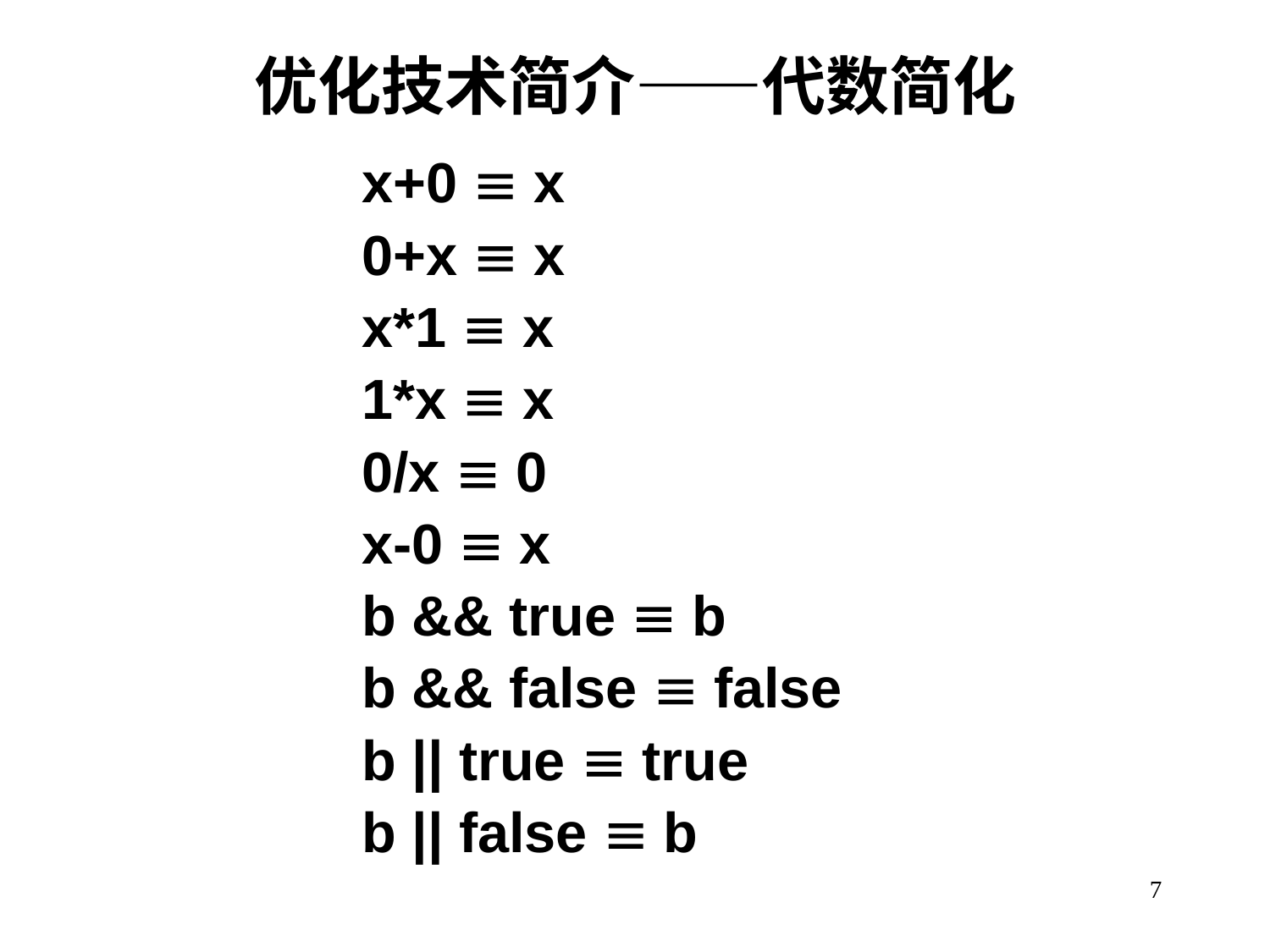

# 优化技术简介——代数简化
x+0 ≡ x
0+x ≡ x
x*1 ≡ x
1*x ≡ x
0/x ≡ 0
x-0 ≡ x
b && true ≡ b
b && false ≡ false
b || true ≡ true
b || false ≡ b
7